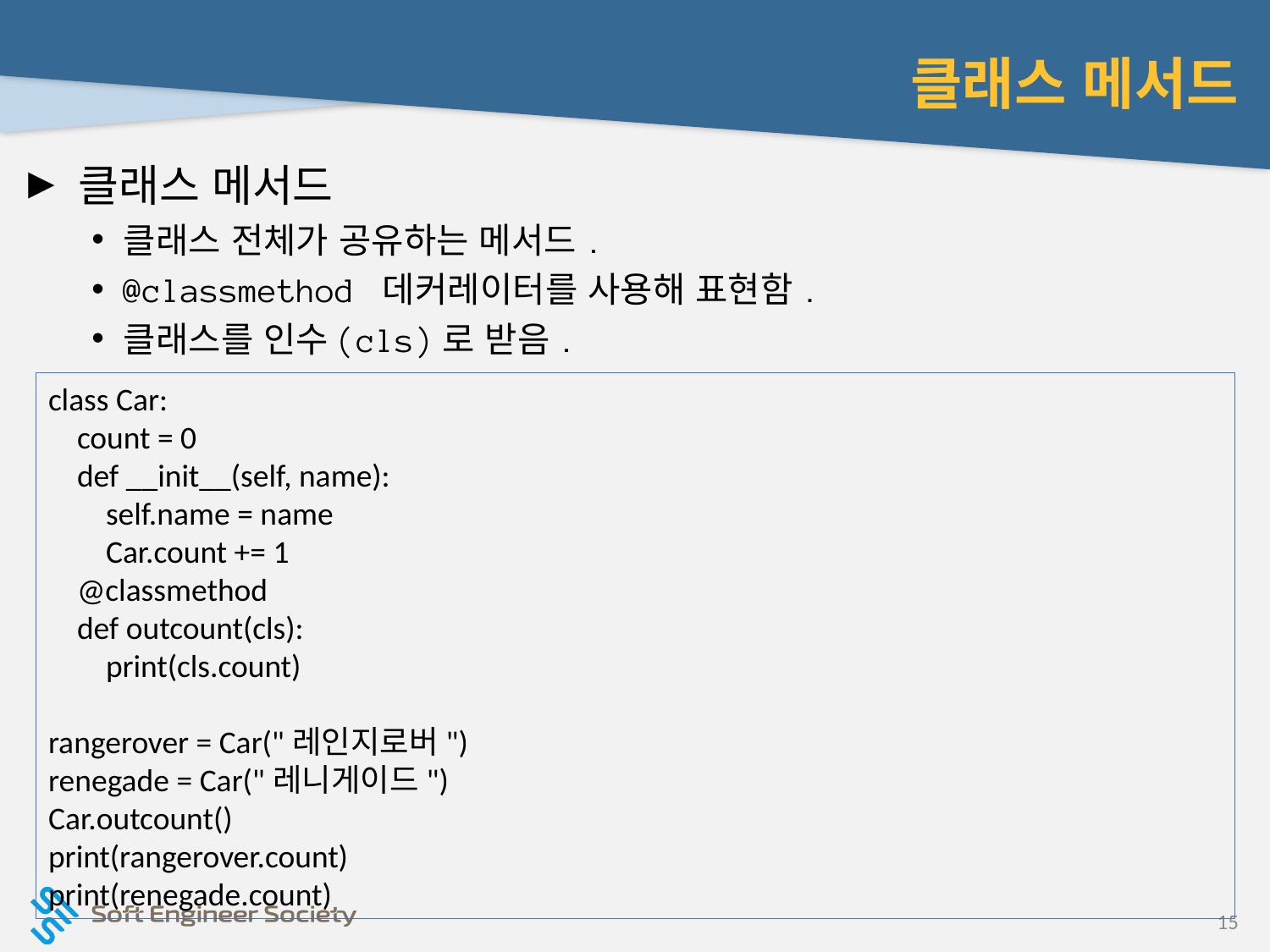

# 클래스 메서드
클래스 메서드
클래스 전체가 공유하는 메서드.
@classmethod 데커레이터를 사용해 표현함.
클래스를 인수(cls)로 받음.
class Car:
    count = 0
    def __init__(self, name):
        self.name = name
        Car.count += 1
    @classmethod
    def outcount(cls):
        print(cls.count)

rangerover = Car("레인지로버")
renegade = Car("레니게이드")
Car.outcount()
print(rangerover.count)
print(renegade.count)
15